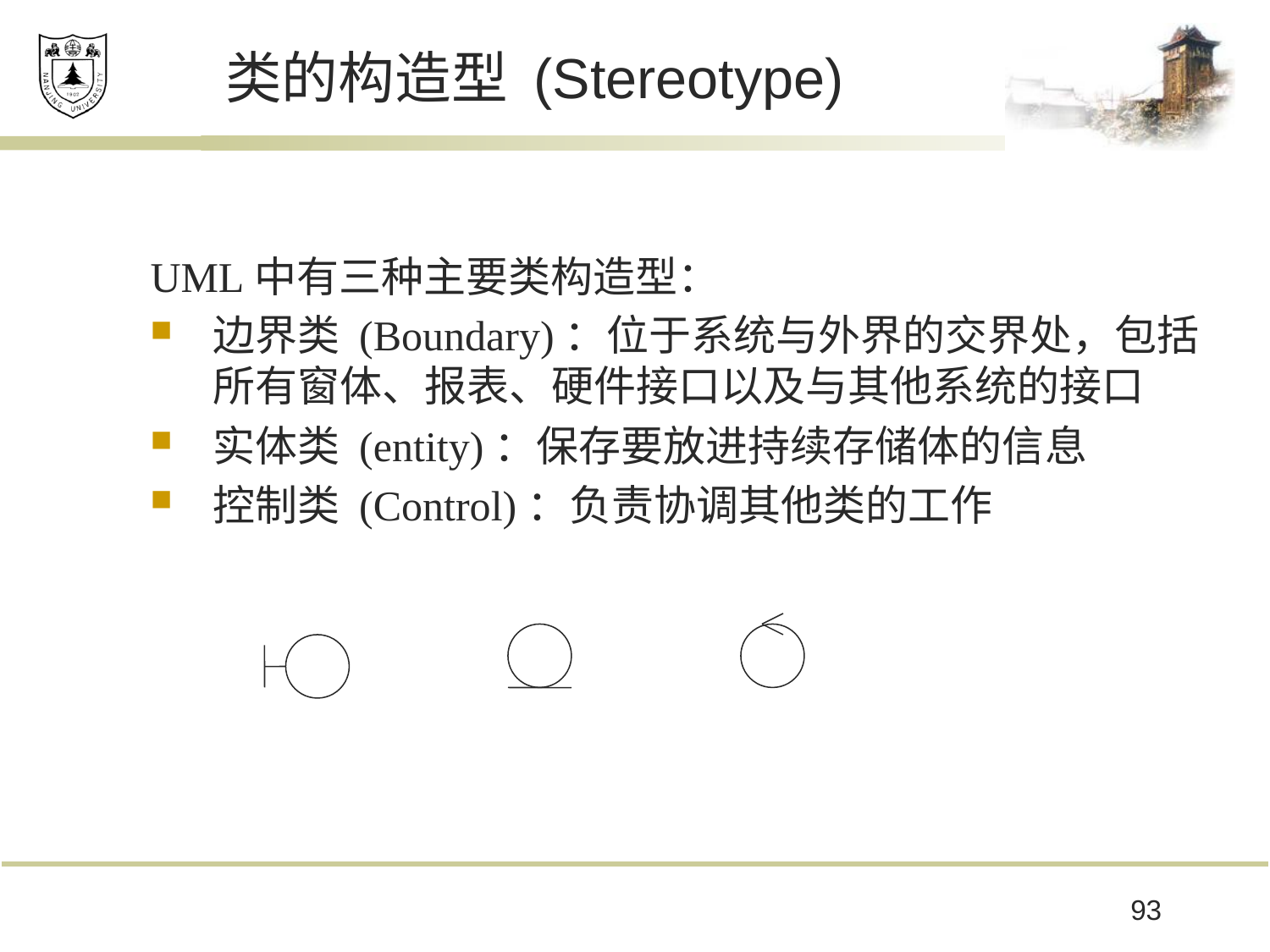

# 类的构造型 (Stereotype)
UML中有三种主要类构造型：
边界类 (Boundary)：位于系统与外界的交界处，包括所有窗体、报表、硬件接口以及与其他系统的接口
实体类 (entity)：保存要放进持续存储体的信息
控制类 (Control)：负责协调其他类的工作

93